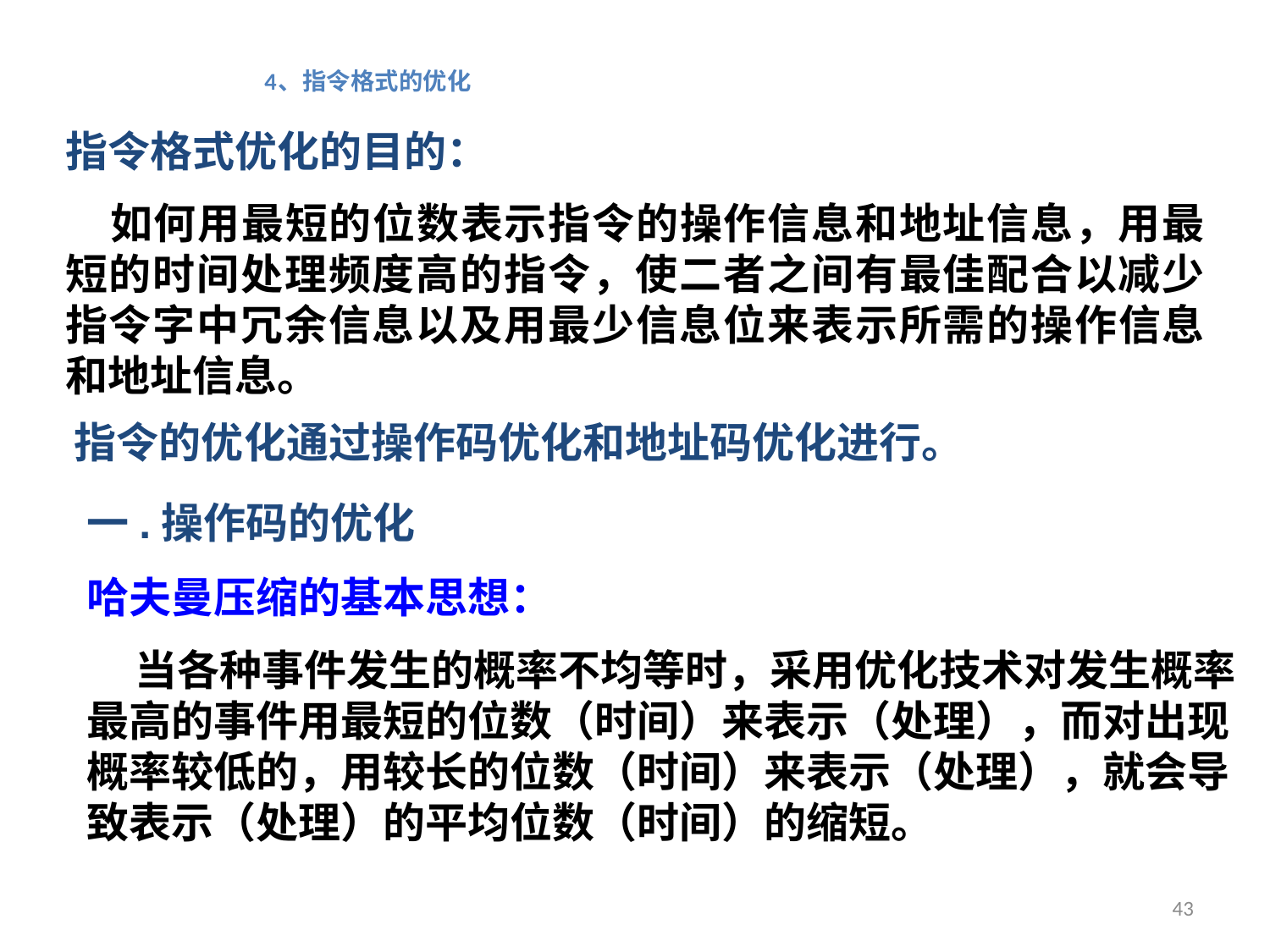

4、指令格式的优化
指令格式优化的目的：
   如何用最短的位数表示指令的操作信息和地址信息，用最短的时间处理频度高的指令，使二者之间有最佳配合以减少指令字中冗余信息以及用最少信息位来表示所需的操作信息和地址信息。
 指令的优化通过操作码优化和地址码优化进行。
一.操作码的优化
哈夫曼压缩的基本思想：
    当各种事件发生的概率不均等时，采用优化技术对发生概率最高的事件用最短的位数（时间）来表示（处理），而对出现概率较低的，用较长的位数（时间）来表示（处理），就会导致表示（处理）的平均位数（时间）的缩短。
43